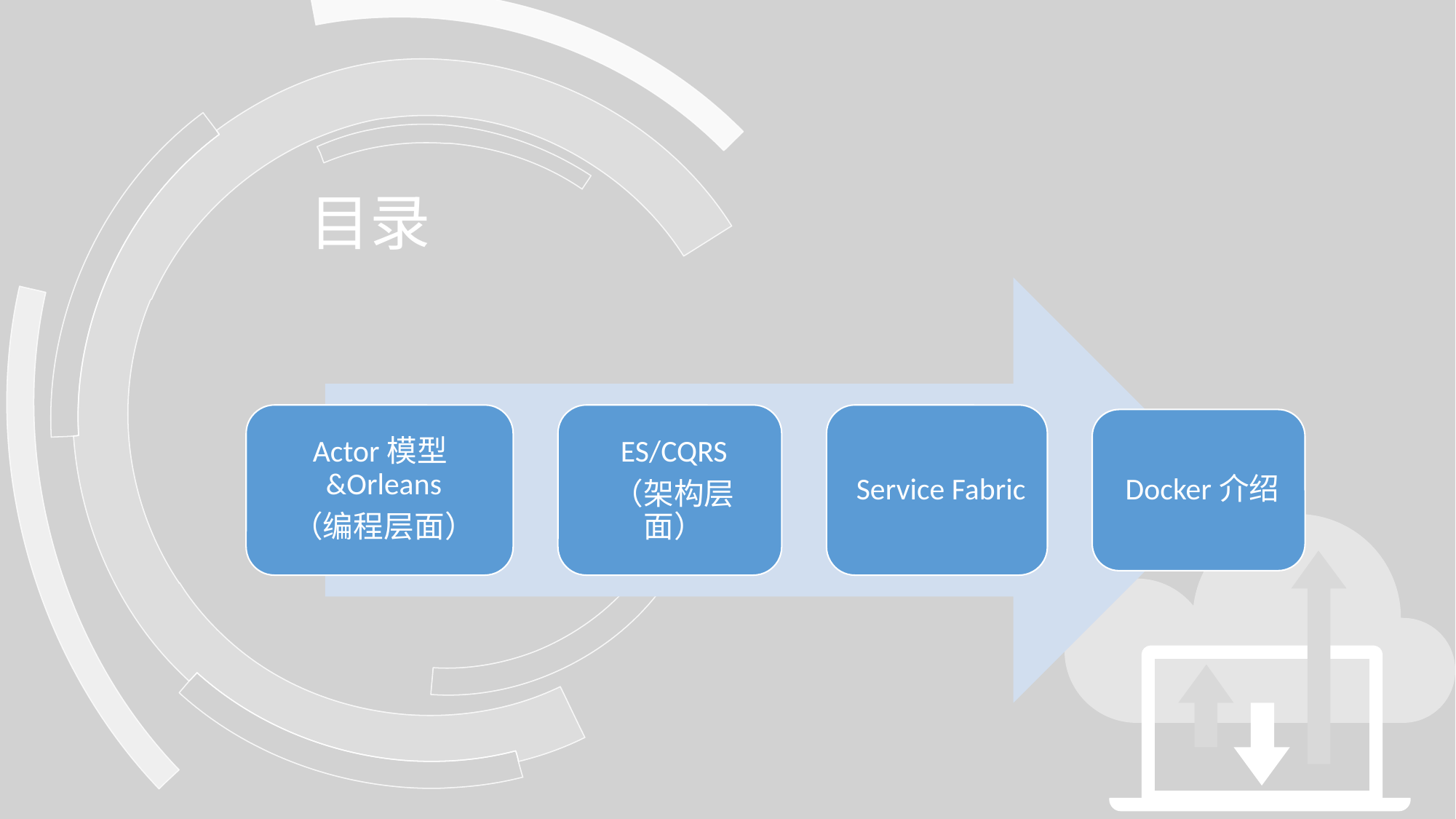

# 目录
Actor模型&Orleans
（编程层面）
ES/CQRS
（架构层面）
Service Fabric
Docker介绍